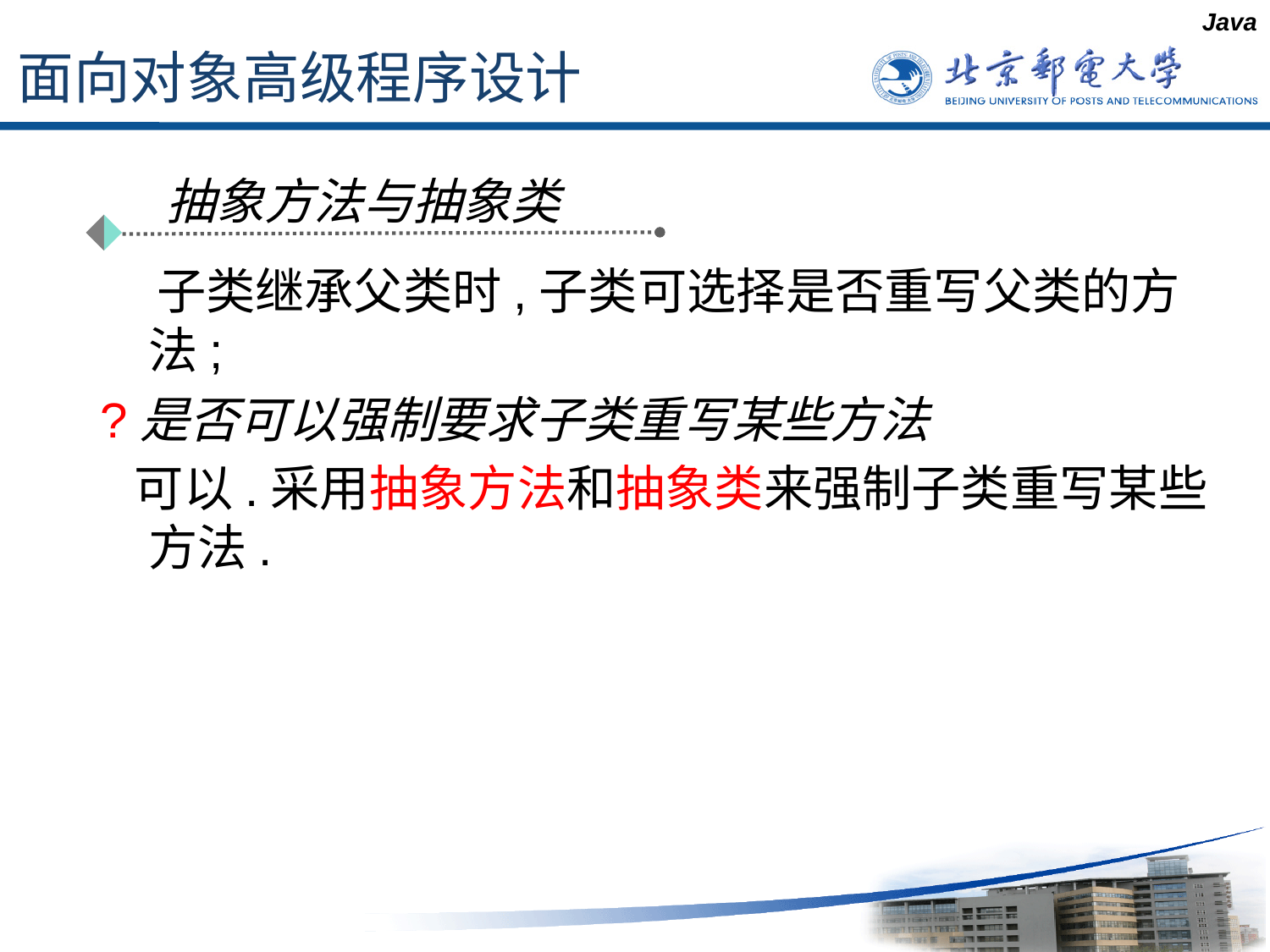

Java
# 面向对象高级程序设计

抽象方法与抽象类

    子类继承父类时,子类可选择是否重写父类的方法;
?是否可以强制要求子类重写某些方法
  可以.采用抽象方法和抽象类来强制子类重写某些方法.